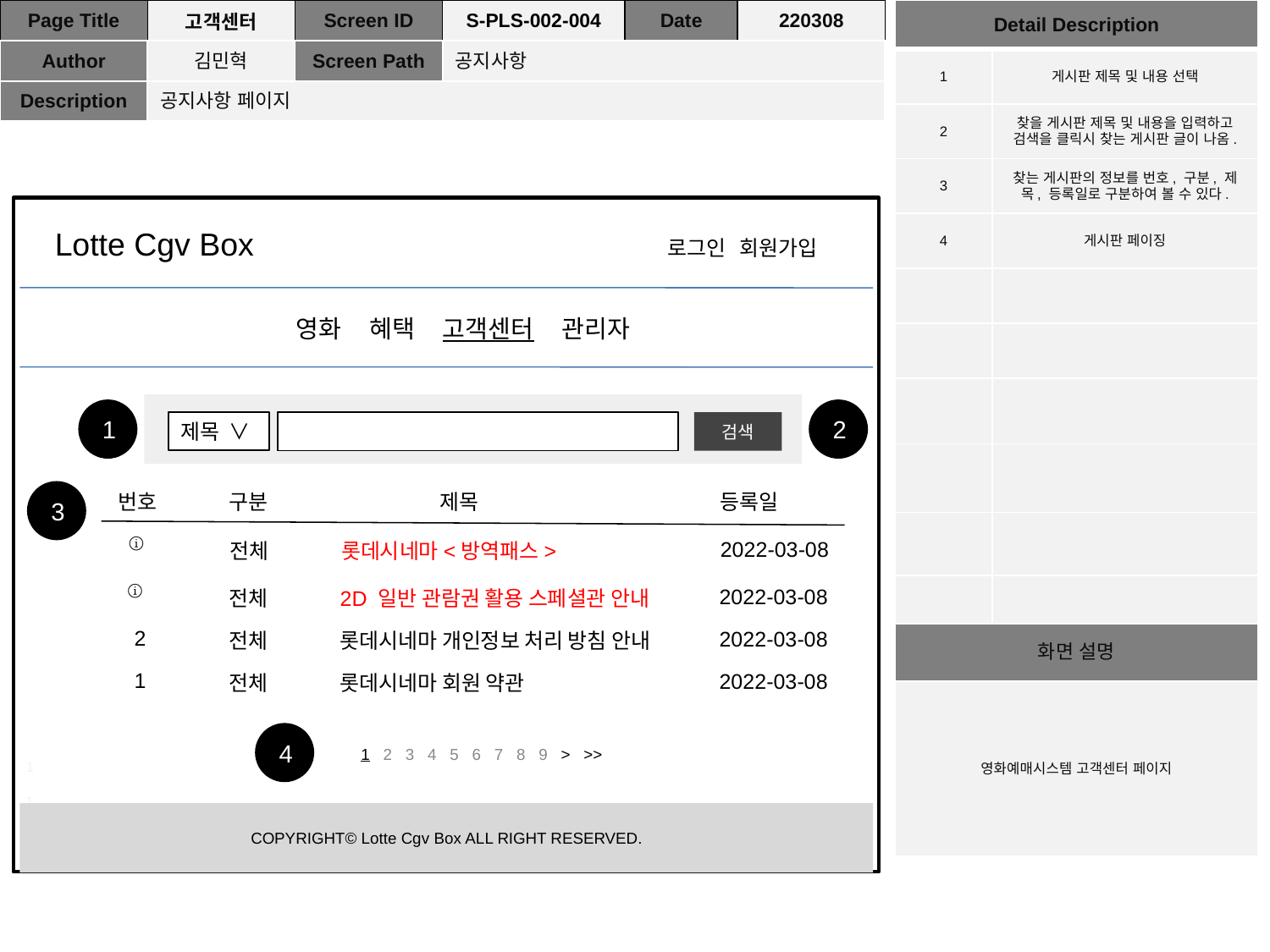

| Page Title | 고객센터 | Screen ID | S-PLS-002-004 | Date | 220308 |
| --- | --- | --- | --- | --- | --- |
| Author | 김민혁 | Screen Path | 공지사항 |  |  |
| Description | 공지사항 페이지 |  |  |  |  |
| Detail Description |  |
| --- | --- |
| 1 | 게시판 제목 및 내용 선택 |
| 2 | 찾을 게시판 제목 및 내용을 입력하고 검색을 클릭시 찾는 게시판 글이 나옴. |
| 3 | 찾는 게시판의 정보를 번호, 구분, 제목, 등록일로 구분하여 볼 수 있다. |
| 4 | 게시판 페이징 |
|  |  |
|  |  |
|  |  |
|  |  |
|  |  |
|  |  |
| 화면 설명 |  |
| 영화예매시스템 고객센터 페이지 |  |

Lotte Cgv Box
로그인   회원가입
영화     혜택     고객센터     관리자

1
2
제목  ∨

검색
3
번호
구분
제목
등록일
ⓘ
2022-03-08
전체
롯데시네마<방역패스>
ⓘ
2022-03-08
전체
2D 일반 관람권 활용 스페셜관 안내
2
2022-03-08
전체
롯데시네마 개인정보 처리 방침 안내
1
2022-03-08
전체
롯데시네마 회원 약관
4
1   2   3   4   5   6   7   8   9   >   >>
1
1

COPYRIGHT© Lotte Cgv Box ALL RIGHT RESERVED.